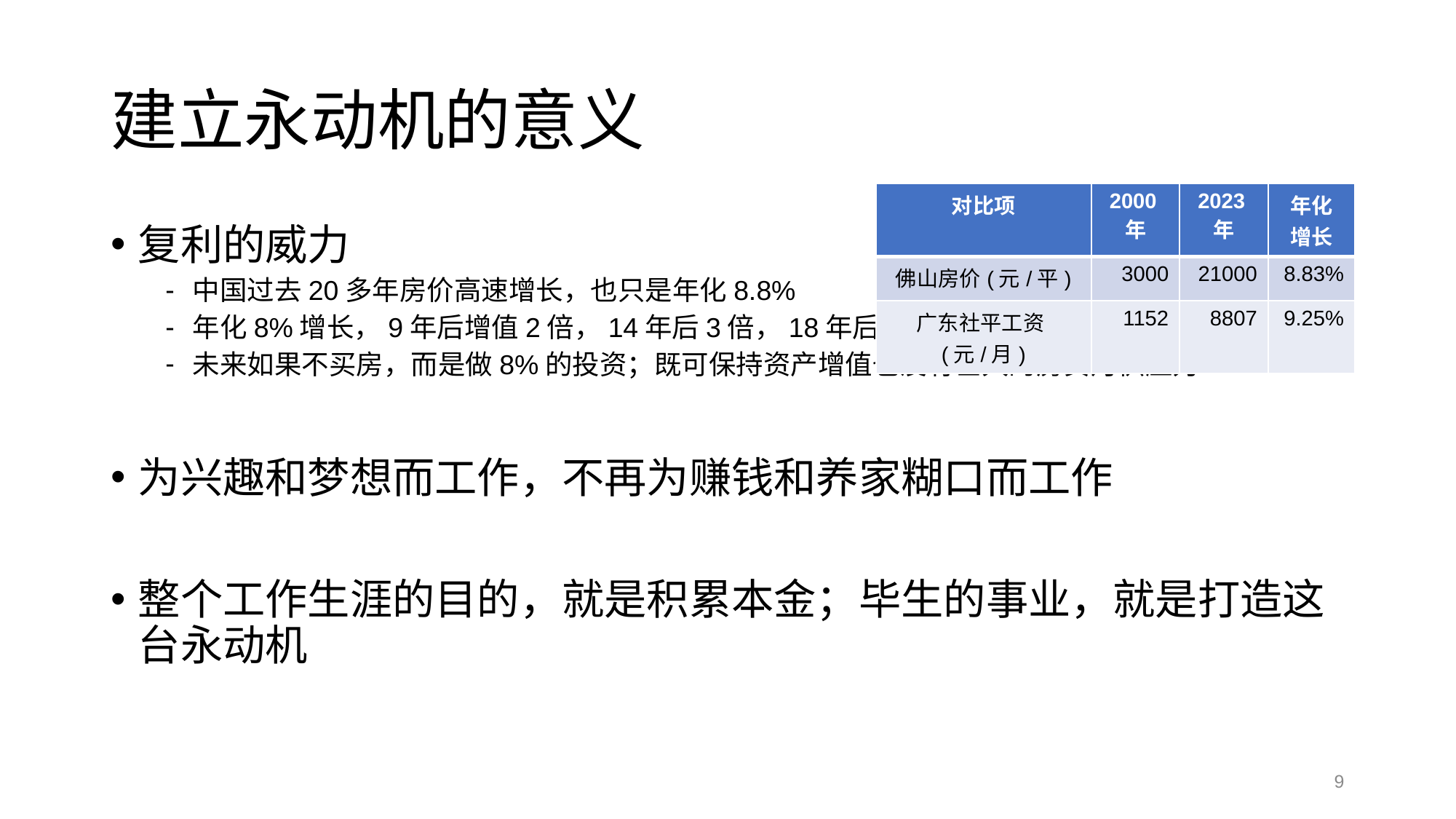

# 建立永动机的意义
| 对比项 | 2000年 | 2023年 | 年化 增长 |
| --- | --- | --- | --- |
| 佛山房价(元/平) | 3000 | 21000 | 8.83% |
| 广东社平工资(元/月) | 1152 | 8807 | 9.25% |
复利的威力
中国过去20多年房价高速增长，也只是年化8.8%
年化8%增长，9年后增值2倍，14年后3倍，18年后4倍
未来如果不买房，而是做8%的投资；既可保持资产增值也没有巨大的房贷月供压力

为兴趣和梦想而工作，不再为赚钱和养家糊口而工作

整个工作生涯的目的，就是积累本金；毕生的事业，就是打造这台永动机
9